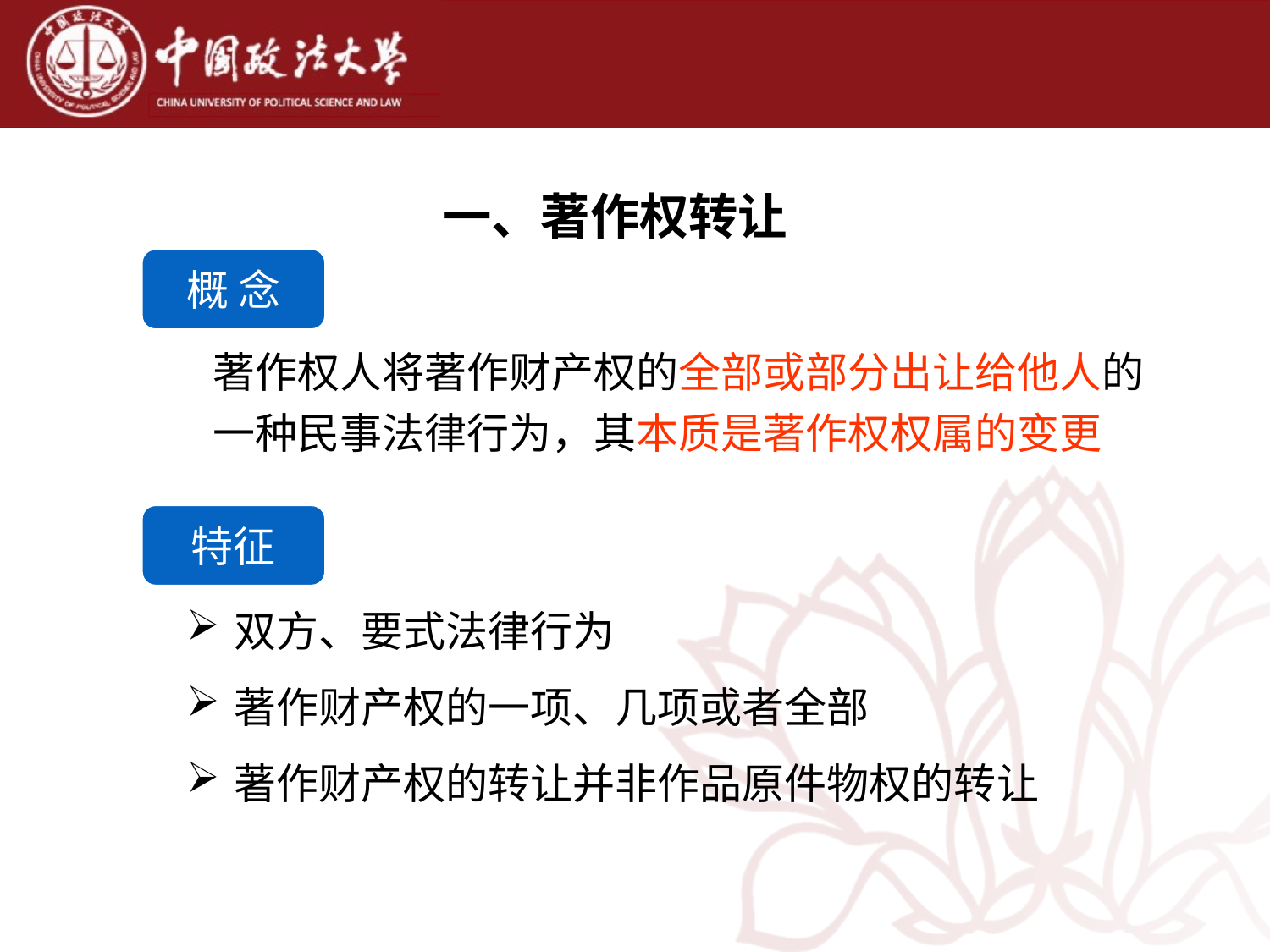

一、著作权转让
概 念
著作权人将著作财产权的全部或部分出让给他人的一种民事法律行为，其本质是著作权权属的变更
特征
双方、要式法律行为
著作财产权的一项、几项或者全部
著作财产权的转让并非作品原件物权的转让